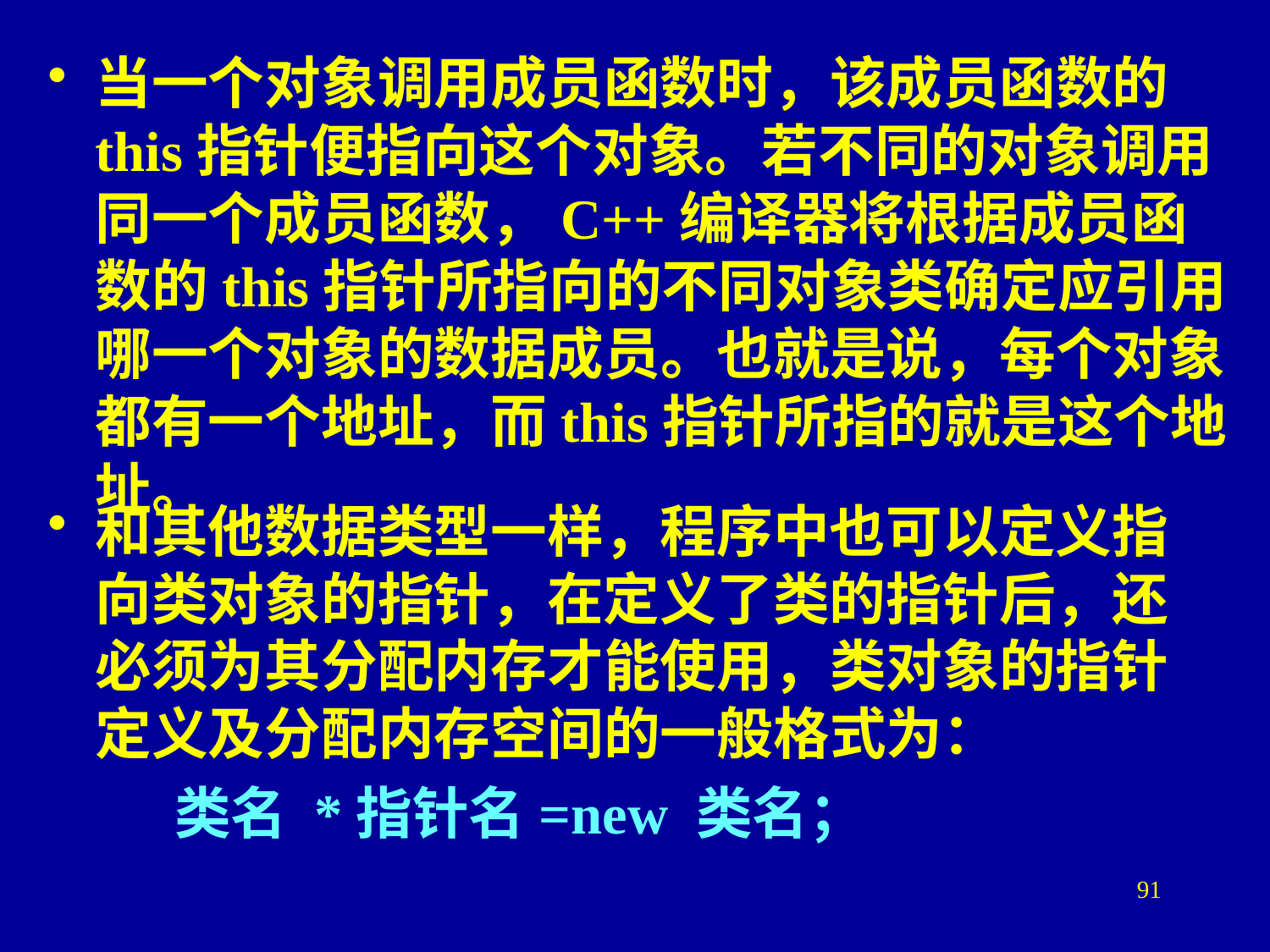

当一个对象调用成员函数时，该成员函数的this指针便指向这个对象。若不同的对象调用同一个成员函数，C++编译器将根据成员函数的this指针所指向的不同对象类确定应引用哪一个对象的数据成员。也就是说，每个对象都有一个地址，而this指针所指的就是这个地址。
和其他数据类型一样，程序中也可以定义指向类对象的指针，在定义了类的指针后，还必须为其分配内存才能使用，类对象的指针定义及分配内存空间的一般格式为：
	类名 *指针名=new 类名；
91